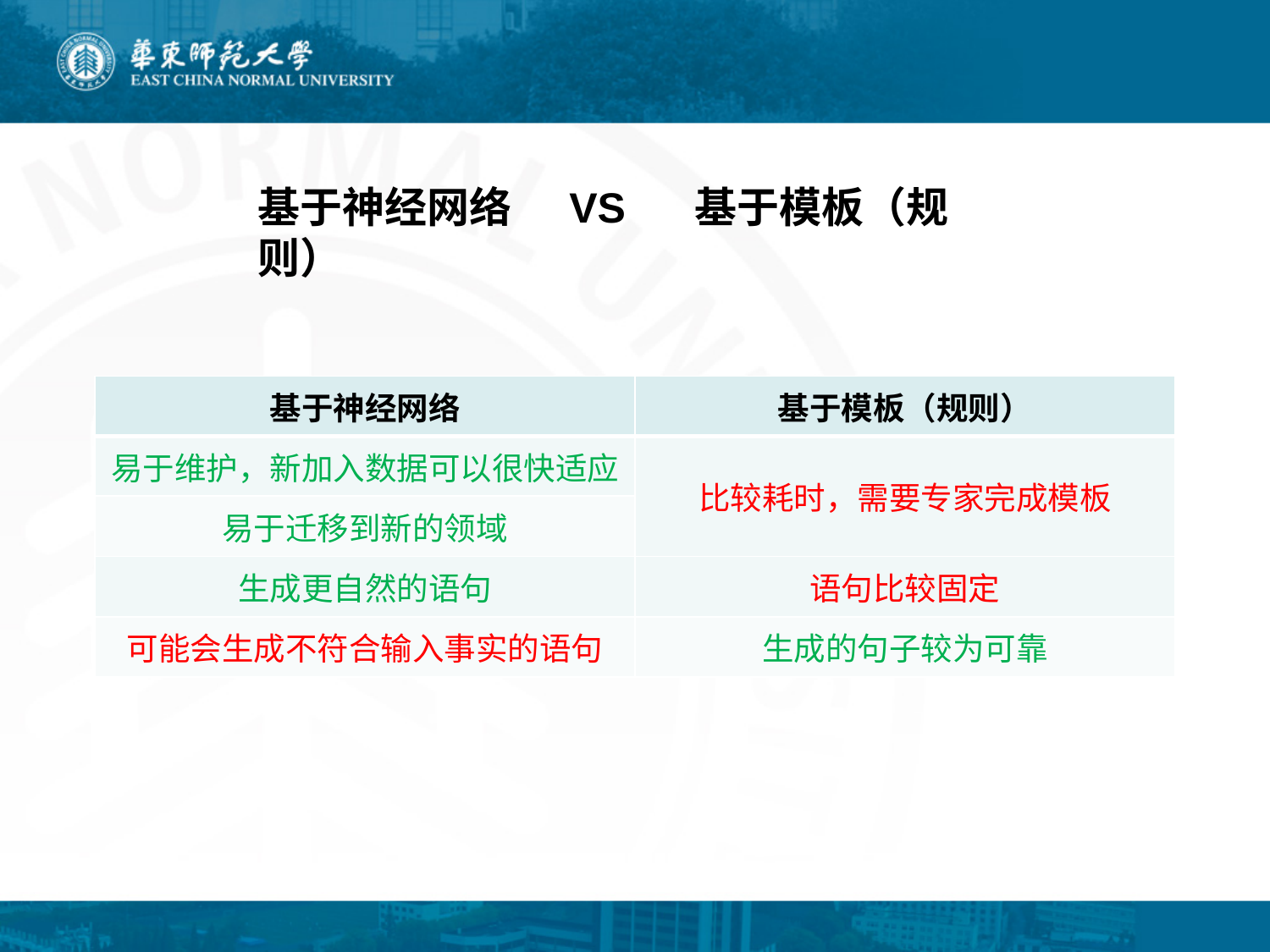

基于神经网络     VS     基于模板（规则）
| 基于神经网络 | 基于模板（规则） |
| --- | --- |
| 易于维护，新加入数据可以很快适应 | 比较耗时，需要专家完成模板 |
| 易于迁移到新的领域 |  |
| 生成更自然的语句 | 语句比较固定 |
| 可能会生成不符合输入事实的语句 | 生成的句子较为可靠 |